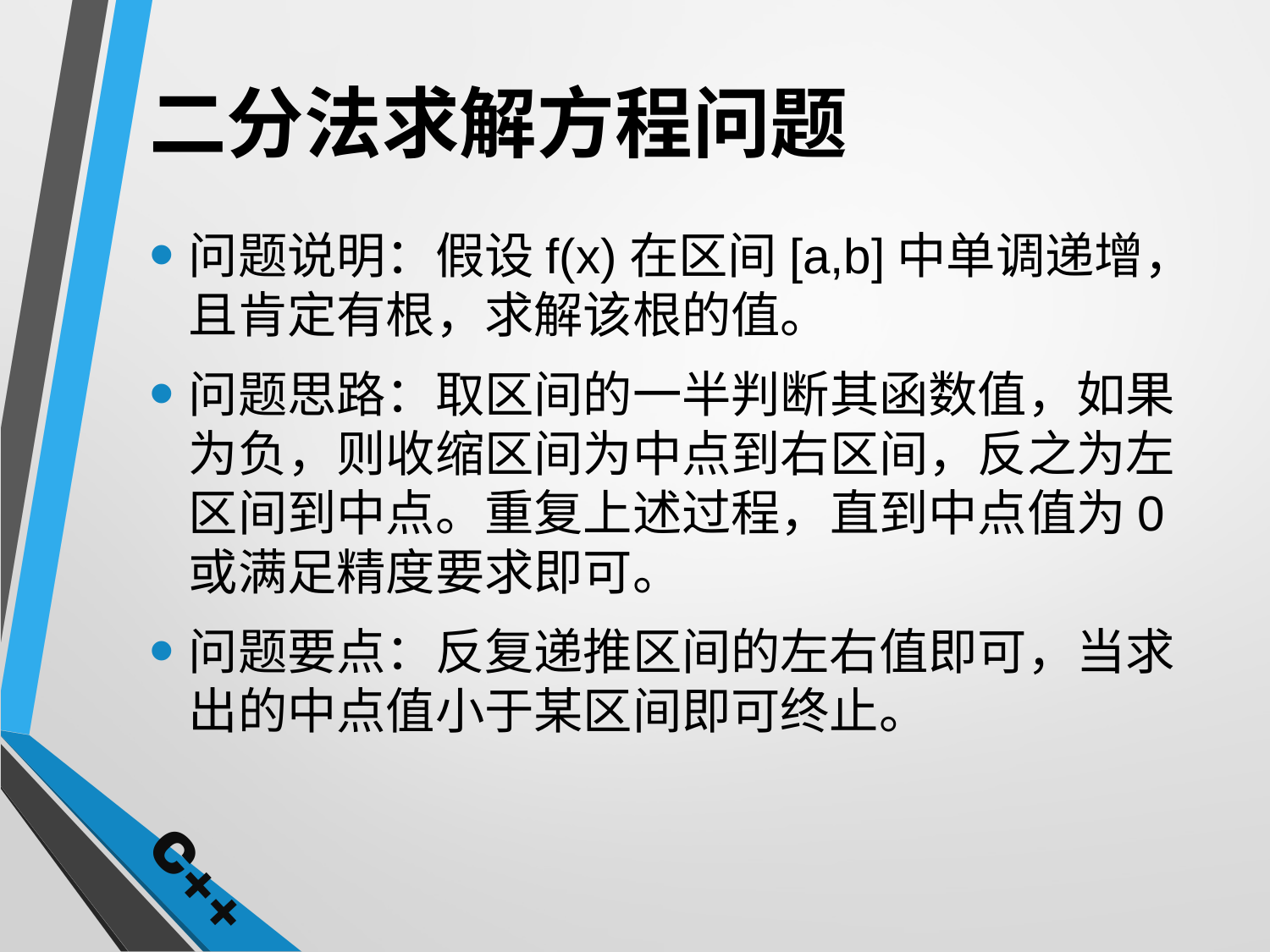

# 二分法求解方程问题
问题说明：假设f(x)在区间[a,b]中单调递增，且肯定有根，求解该根的值。
问题思路：取区间的一半判断其函数值，如果为负，则收缩区间为中点到右区间，反之为左区间到中点。重复上述过程，直到中点值为0或满足精度要求即可。
问题要点：反复递推区间的左右值即可，当求出的中点值小于某区间即可终止。